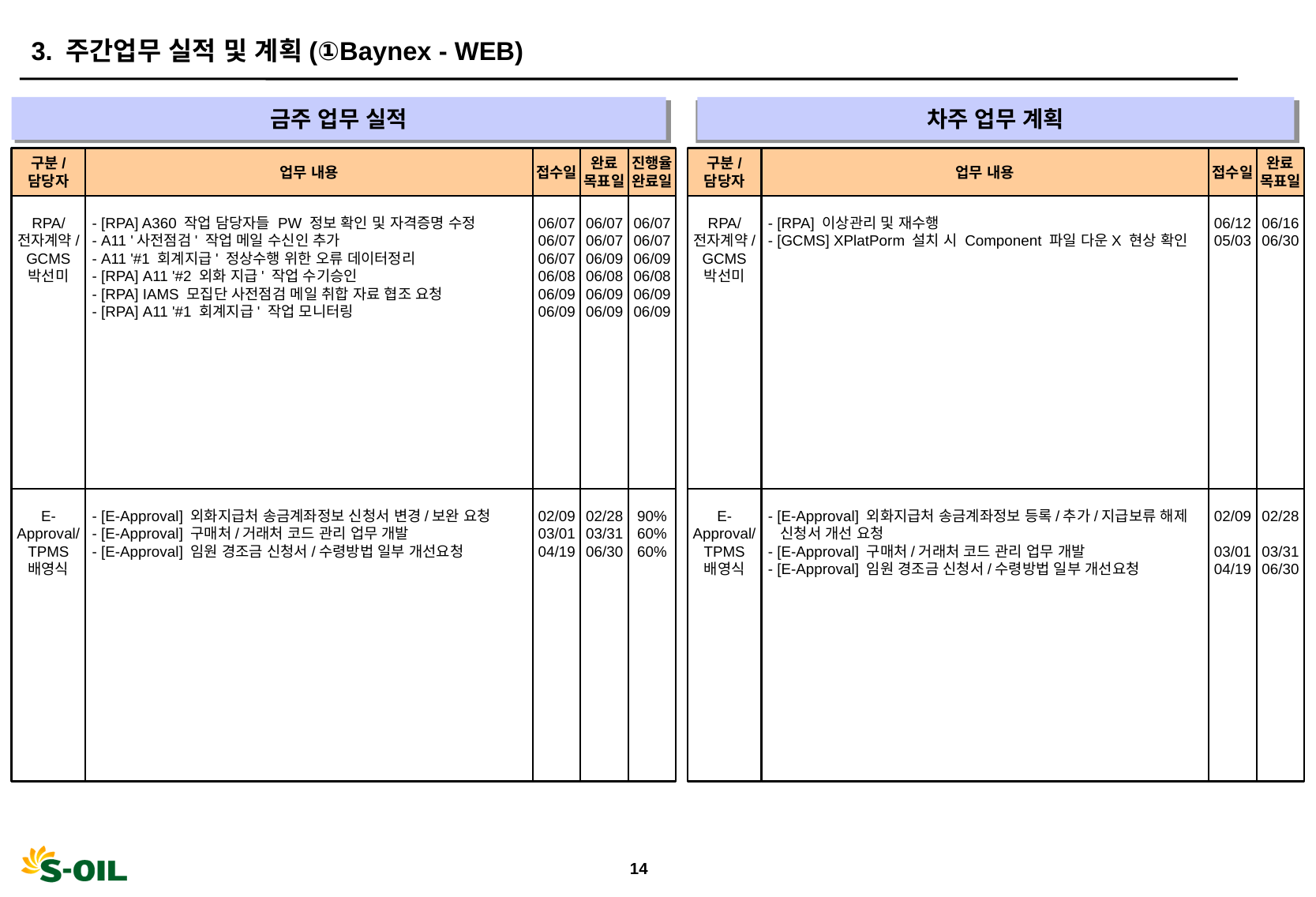

3. 주간업무 실적 및 계획(①Baynex - WEB)
금주 업무 실적
차주 업무 계획
" "
" "
구분/
담당자
업무 내용
접수일
완료
목표일
진행율
완료일
구분/
담당자
업무 내용
접수일
완료
목표일
RPA/
전자계약/
GCMS
박선미

- [RPA] A360 작업 담당자들 PW 정보 확인 및 자격증명 수정
- A11 '사전점검' 작업 메일 수신인 추가
- A11 '#1 회계지급' 정상수행 위한 오류 데이터정리
- [RPA] A11 '#2 외화 지급' 작업 수기승인
- [RPA] IAMS 모집단 사전점검 메일 취합 자료 협조 요청
- [RPA] A11 '#1 회계지급' 작업 모니터링
06/07
06/07
06/07
06/08
06/09
06/09
06/07
06/07
06/09
06/08
06/09
06/09
06/07
06/07
06/09
06/08
06/09
06/09
RPA/
전자계약/
GCMS
박선미

- [RPA] 이상관리 및 재수행
- [GCMS] XPlatPorm 설치 시 Component 파일 다운X 현상 확인
06/12
05/03
06/16
06/30
E-Approval/
TPMS
배영식

- [E-Approval] 외화지급처 송금계좌정보 신청서 변경/보완 요청
- [E-Approval] 구매처/거래처 코드 관리 업무 개발
- [E-Approval] 임원 경조금 신청서/수령방법 일부 개선요청
02/09
03/01
04/19
02/28
03/31
06/30
90%
60%
60%
E-Approval/
TPMS
배영식

- [E-Approval] 외화지급처 송금계좌정보 등록/추가/지급보류 해제
   신청서 개선 요청
- [E-Approval] 구매처/거래처 코드 관리 업무 개발
- [E-Approval] 임원 경조금 신청서/수령방법 일부 개선요청
02/09
03/01
04/19
02/28
03/31
06/30